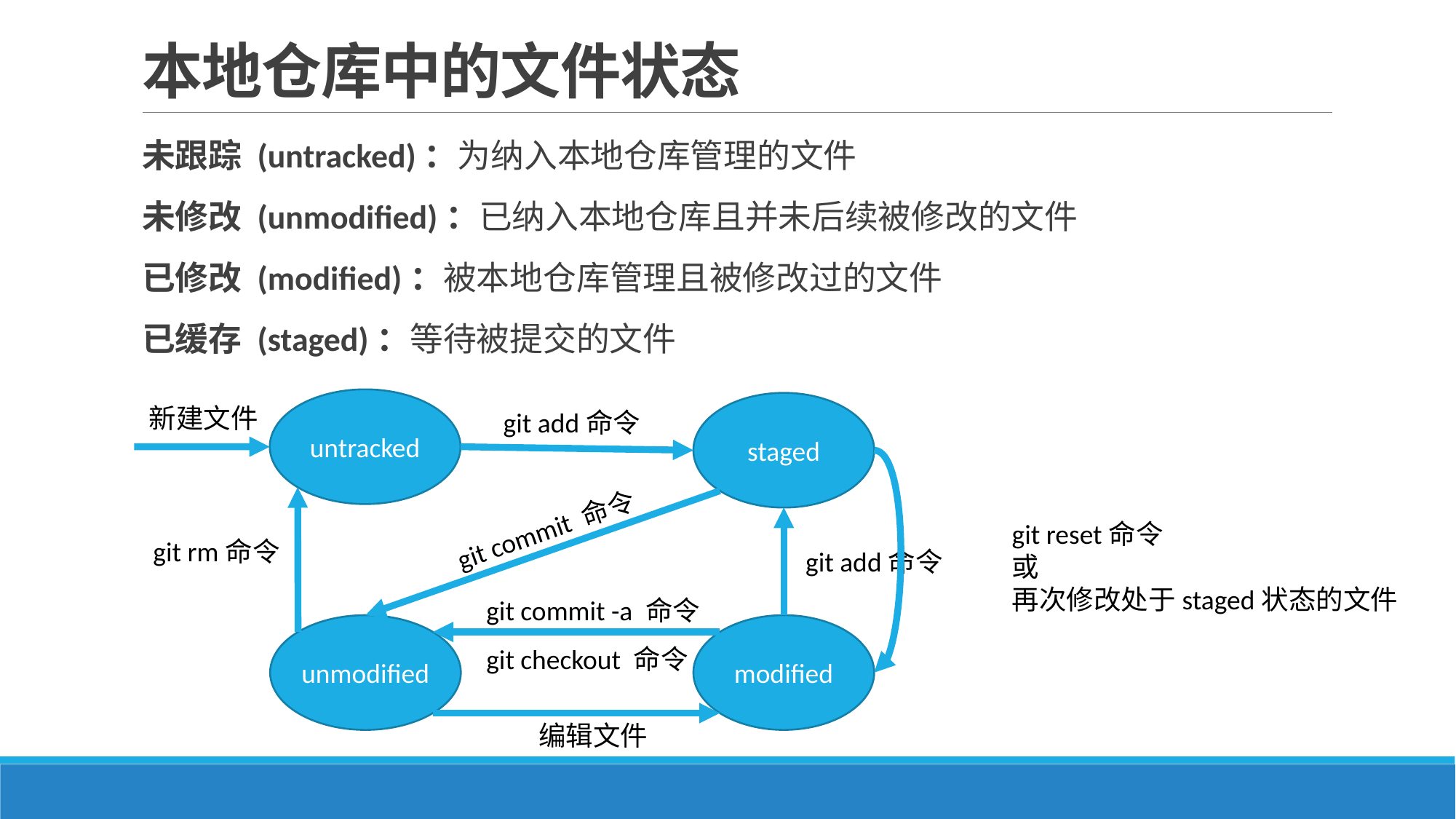

# 本地仓库中的文件状态
未跟踪 (untracked)：为纳入本地仓库管理的文件
未修改 (unmodified)：已纳入本地仓库且并未后续被修改的文件
已修改 (modified)：被本地仓库管理且被修改过的文件
已缓存 (staged)：等待被提交的文件

untracked
staged
新建文件
git add命令
git commit 命令
git reset命令
或
再次修改处于staged状态的文件
git rm命令
git add命令
git commit -a 命令
git checkout 命令
unmodified
modified
编辑文件